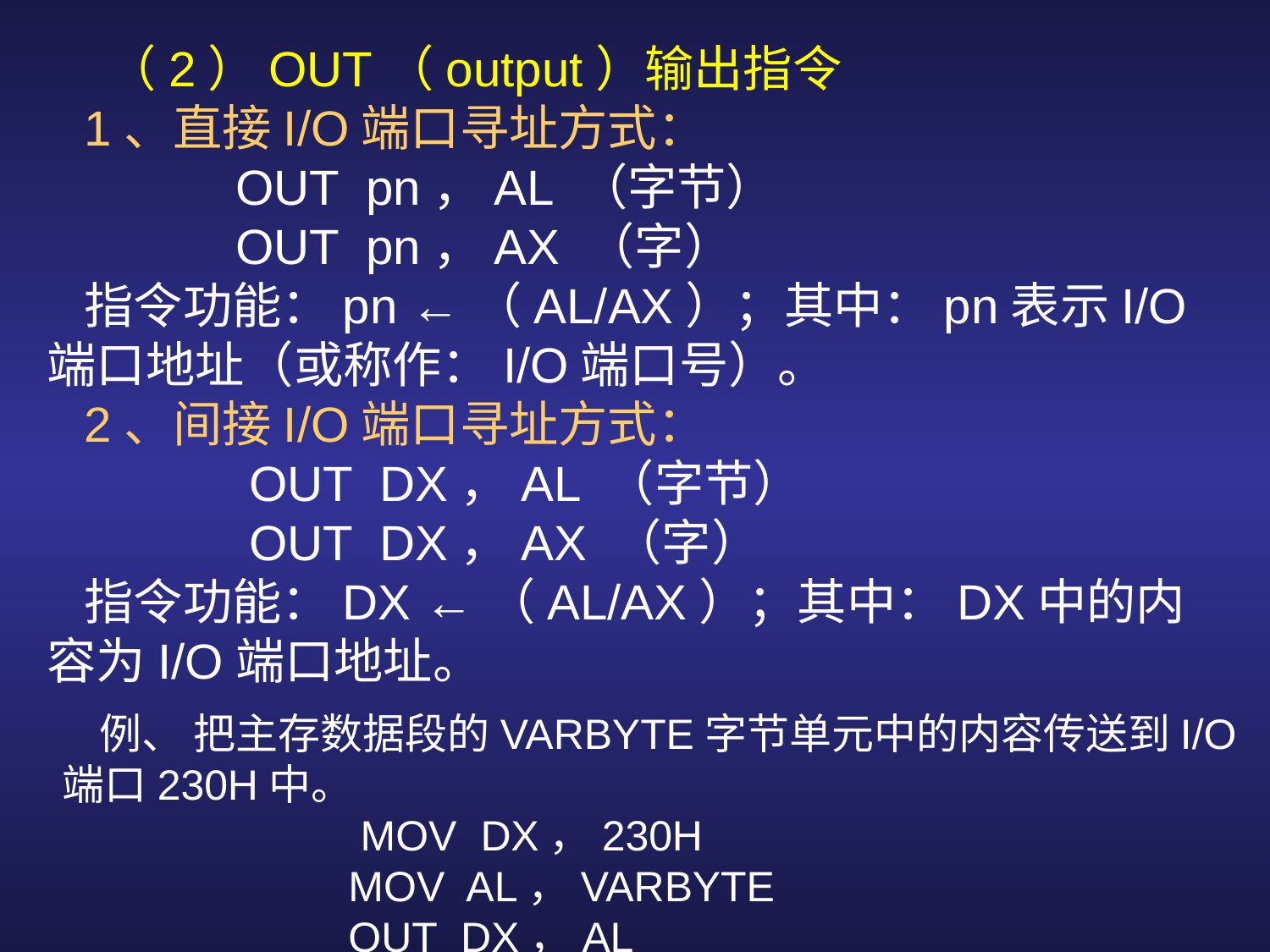

（2）OUT（output）输出指令
1、直接I/O端口寻址方式：
           OUT  pn，AL （字节）
           OUT  pn，AX （字）
指令功能：pn ←（AL/AX）；其中：pn表示I/O端口地址（或称作：I/O端口号）。
2、间接I/O端口寻址方式：
            OUT  DX，AL （字节）
            OUT  DX，AX （字）
指令功能：DX ←（AL/AX）；其中：DX中的内容为I/O端口地址。
例、 把主存数据段的VARBYTE字节单元中的内容传送到I/O端口230H中。
                      MOV  DX，230H
                     MOV  AL，VARBYTE
                     OUT  DX，AL